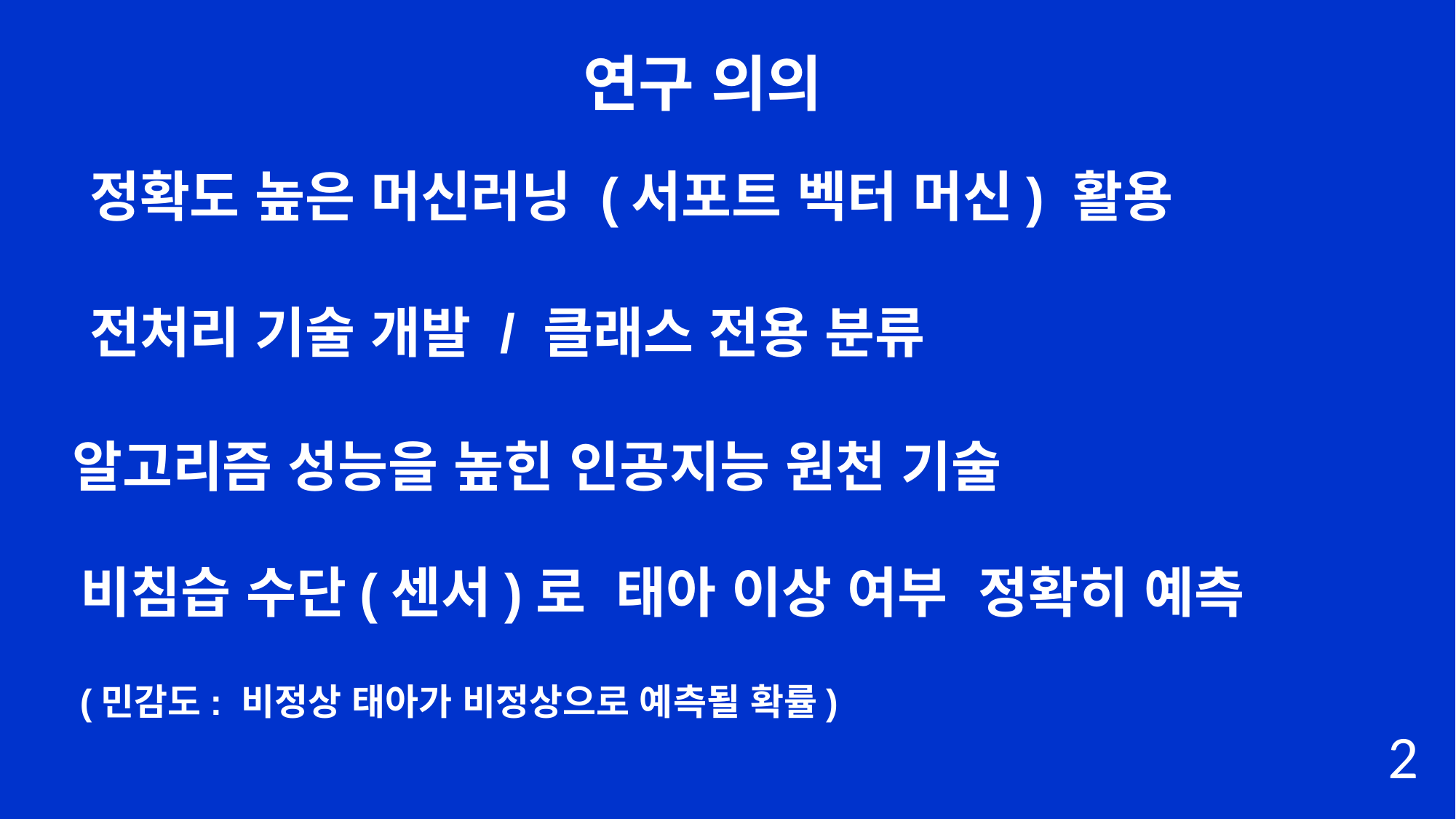

연구 의의
   정확도 높은 머신러닝 (서포트 벡터 머신) 활용
   전처리 기술 개발 / 클래스 전용 분류
    알고리즘 성능을 높힌 인공지능 원천 기술
     비침습 수단(센서)로  태아 이상 여부  정확히 예측
(민감도: 비정상 태아가 비정상으로 예측될 확률)
2